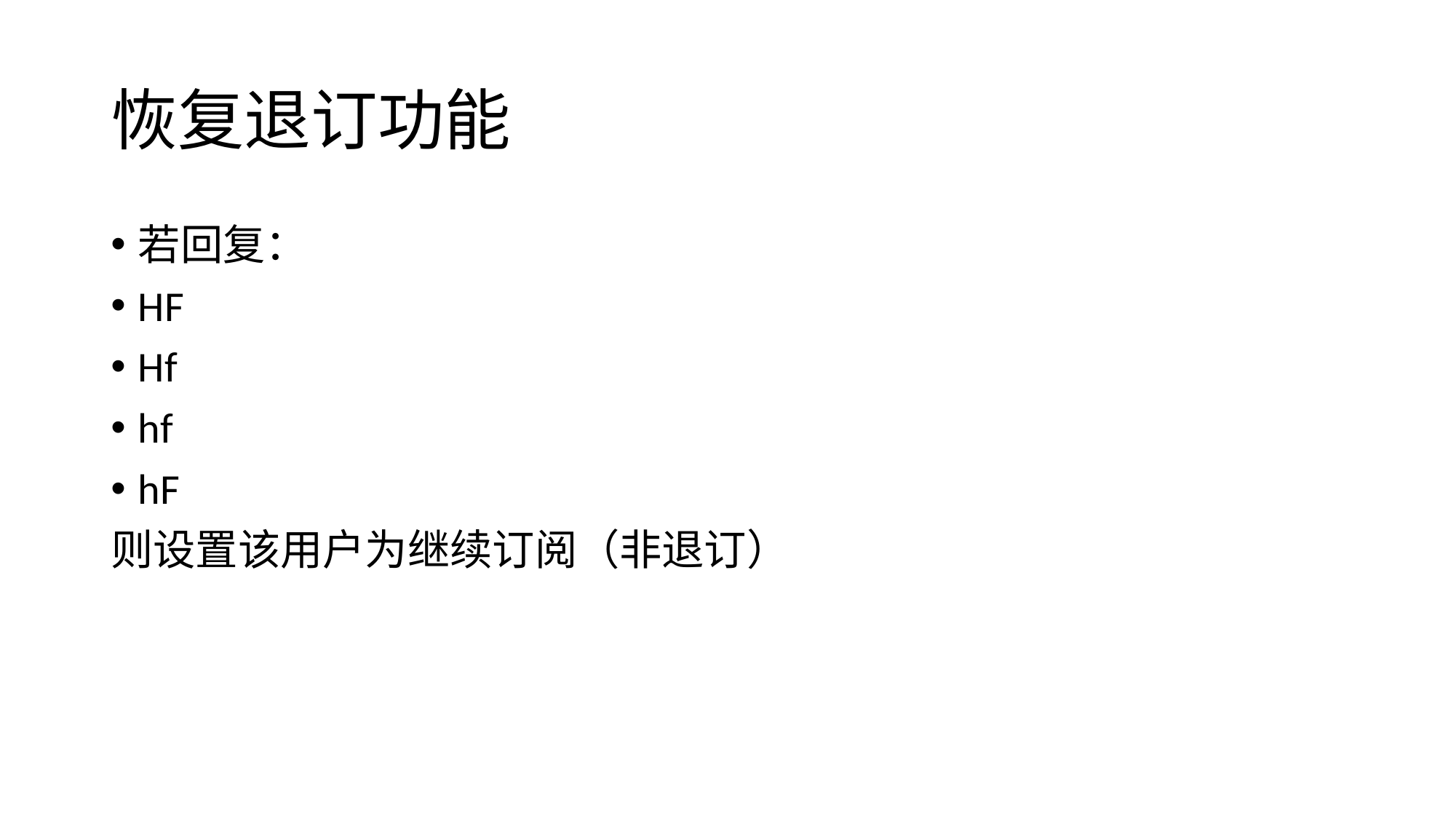

# 恢复退订功能
若回复：
HF
Hf
hf
hF
则设置该用户为继续订阅（非退订）